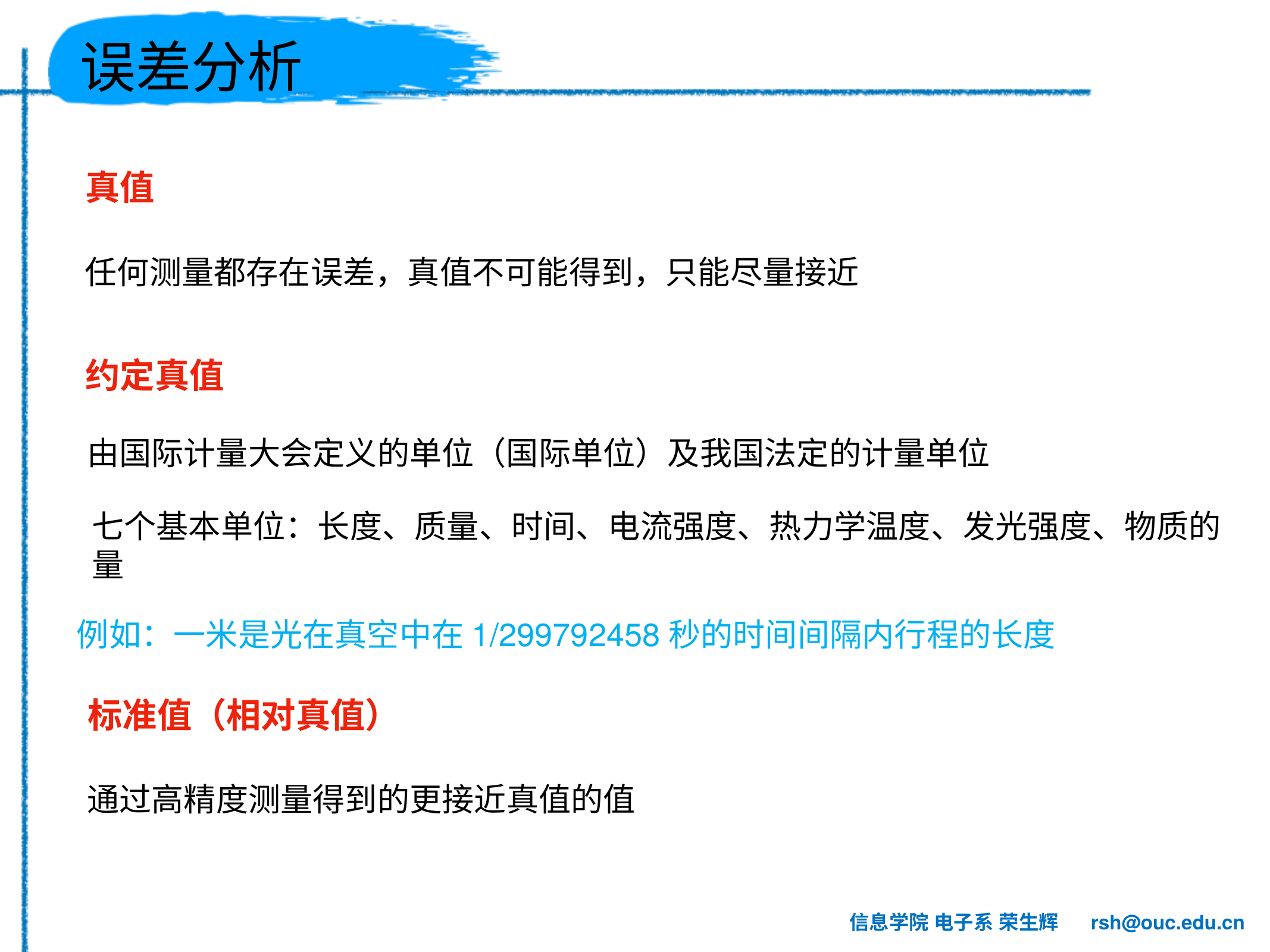

# 误差分析
真值
任何测量都存在误差，真值不可能得到，只能尽量接近
约定真值
由国际计量大会定义的单位（国际单位）及我国法定的计量单位
七个基本单位：长度、质量、时间、电流强度、热力学温度、发光强度、物质的量
例如：一米是光在真空中在1/299792458秒的时间间隔内行程的长度
标准值（相对真值）
通过高精度测量得到的更接近真值的值